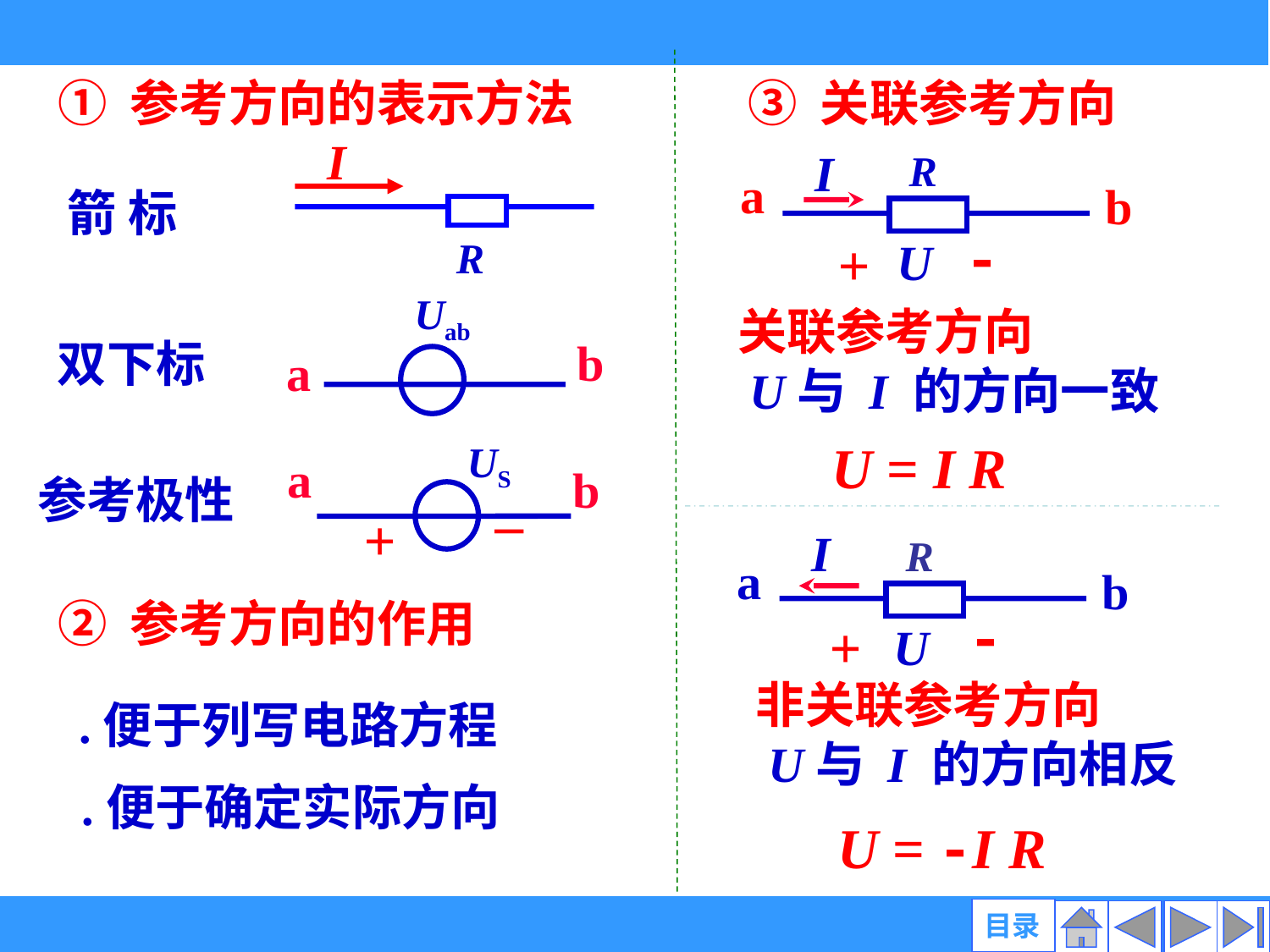

① 参考方向的表示方法
③ 关联参考方向
I
I
R
a
b

-
+
U
箭 标

R
Uab
关联参考方向
 U与 I 的方向一致

b
a

双下标
 U = I R
US
_
+

a
b

参考极性

I
R
a
b

-

+
U
② 参考方向的作用
非关联参考方向
 U与 I 的方向相反
.便于列写电路方程
.便于确定实际方向
U = -I R